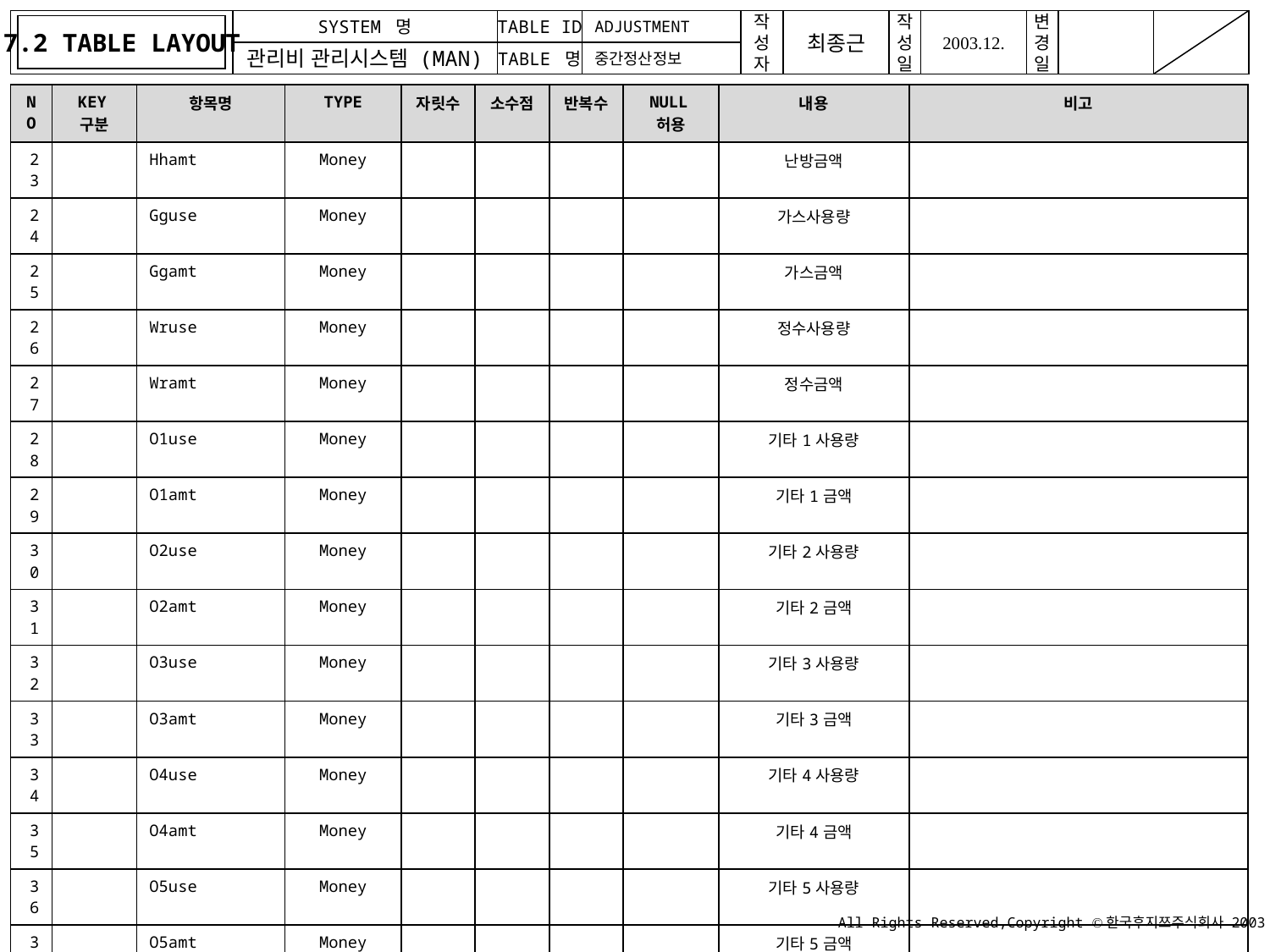

7.2 TABLE LAYOUT
ADJUSTMENT
중간정산정보
| NO | KEY구분 | 항목명 | TYPE | 자릿수 | 소수점 | 반복수 | NULL허용 | 내용 | 비고 |
| --- | --- | --- | --- | --- | --- | --- | --- | --- | --- |
| 23 |  | Hhamt | Money |  |  |  |  | 난방금액 |  |
| 24 |  | Gguse | Money |  |  |  |  | 가스사용량 |  |
| 25 |  | Ggamt | Money |  |  |  |  | 가스금액 |  |
| 26 |  | Wruse | Money |  |  |  |  | 정수사용량 |  |
| 27 |  | Wramt | Money |  |  |  |  | 정수금액 |  |
| 28 |  | O1use | Money |  |  |  |  | 기타1사용량 |  |
| 29 |  | O1amt | Money |  |  |  |  | 기타1금액 |  |
| 30 |  | O2use | Money |  |  |  |  | 기타2사용량 |  |
| 31 |  | O2amt | Money |  |  |  |  | 기타2금액 |  |
| 32 |  | O3use | Money |  |  |  |  | 기타3사용량 |  |
| 33 |  | O3amt | Money |  |  |  |  | 기타3금액 |  |
| 34 |  | O4use | Money |  |  |  |  | 기타4사용량 |  |
| 35 |  | O4amt | Money |  |  |  |  | 기타4금액 |  |
| 36 |  | O5use | Money |  |  |  |  | 기타5사용량 |  |
| 37 |  | O5amt | Money |  |  |  |  | 기타5금액 |  |
| 38 |  | Totamt | Money |  |  |  |  | 총금액 |  |
| 39 |  | Rate | Money |  |  |  |  | 가산율 |  |
| 40 |  | LmonEE | Money |  |  |  |  | 전기전월 |  |
| 41 |  | MonEE | Money |  |  |  |  | 전기당월 |  |
| 42 |  | LmonWW | Money |  |  |  |  | 수도전월 |  |
| 43 |  | MonWW | Money |  |  |  |  | 수도당월 |  |
| 44 |  | LmonWH | Money |  |  |  |  | 온수전월 |  |